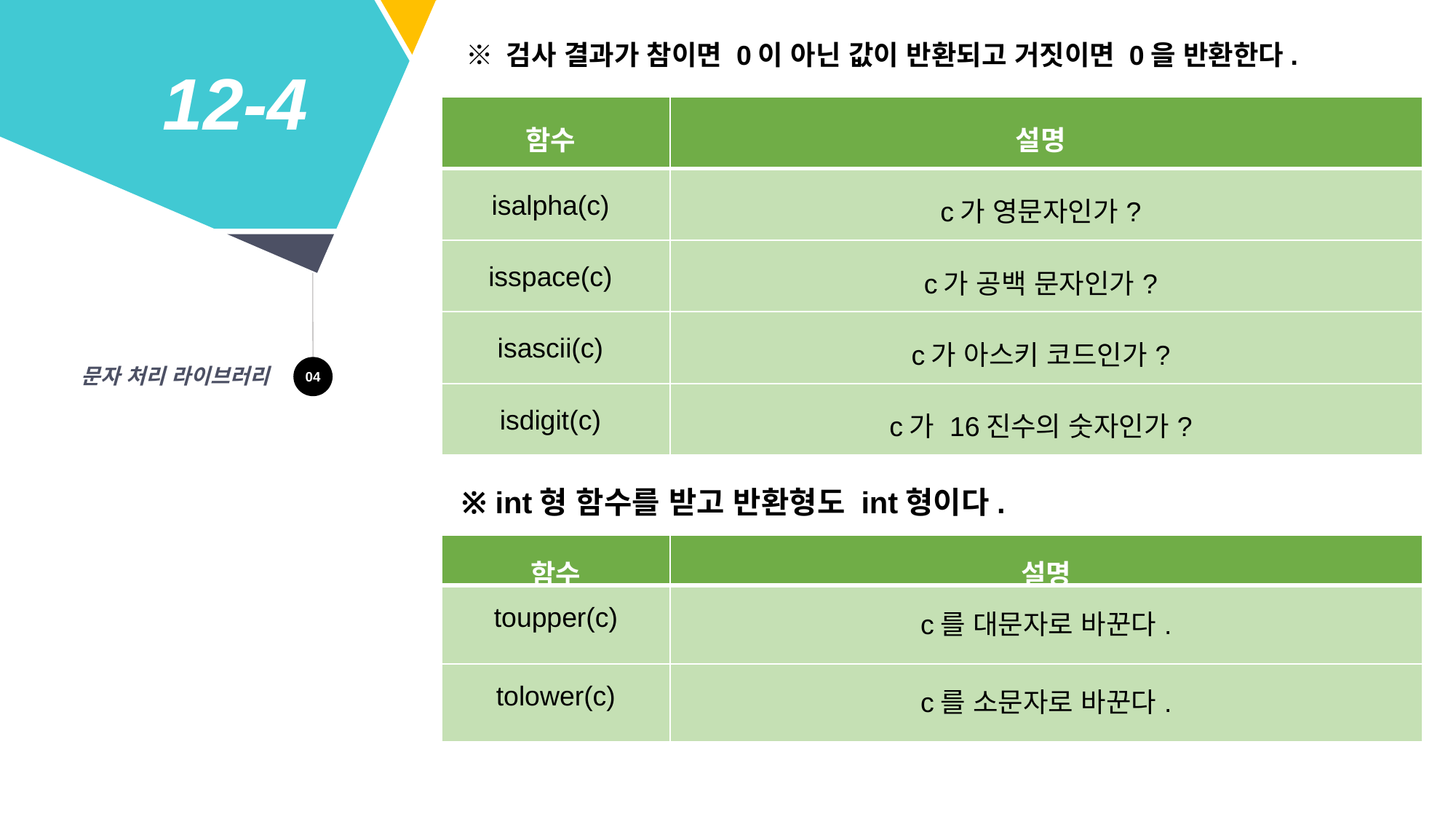

※ 검사 결과가 참이면 0이 아닌 값이 반환되고 거짓이면 0을 반환한다.
12-4
| 함수 | 설명 |
| --- | --- |
| isalpha(c) | c가 영문자인가? |
| isspace(c) | c가 공백 문자인가? |
| isascii(c) | c가 아스키 코드인가? |
| isdigit(c) | c가 16진수의 숫자인가? |
04
문자 처리 라이브러리
※ int형 함수를 받고 반환형도 int형이다.
| 함수 | 설명 |
| --- | --- |
| toupper(c) | c를 대문자로 바꾼다. |
| tolower(c) | c를 소문자로 바꾼다. |